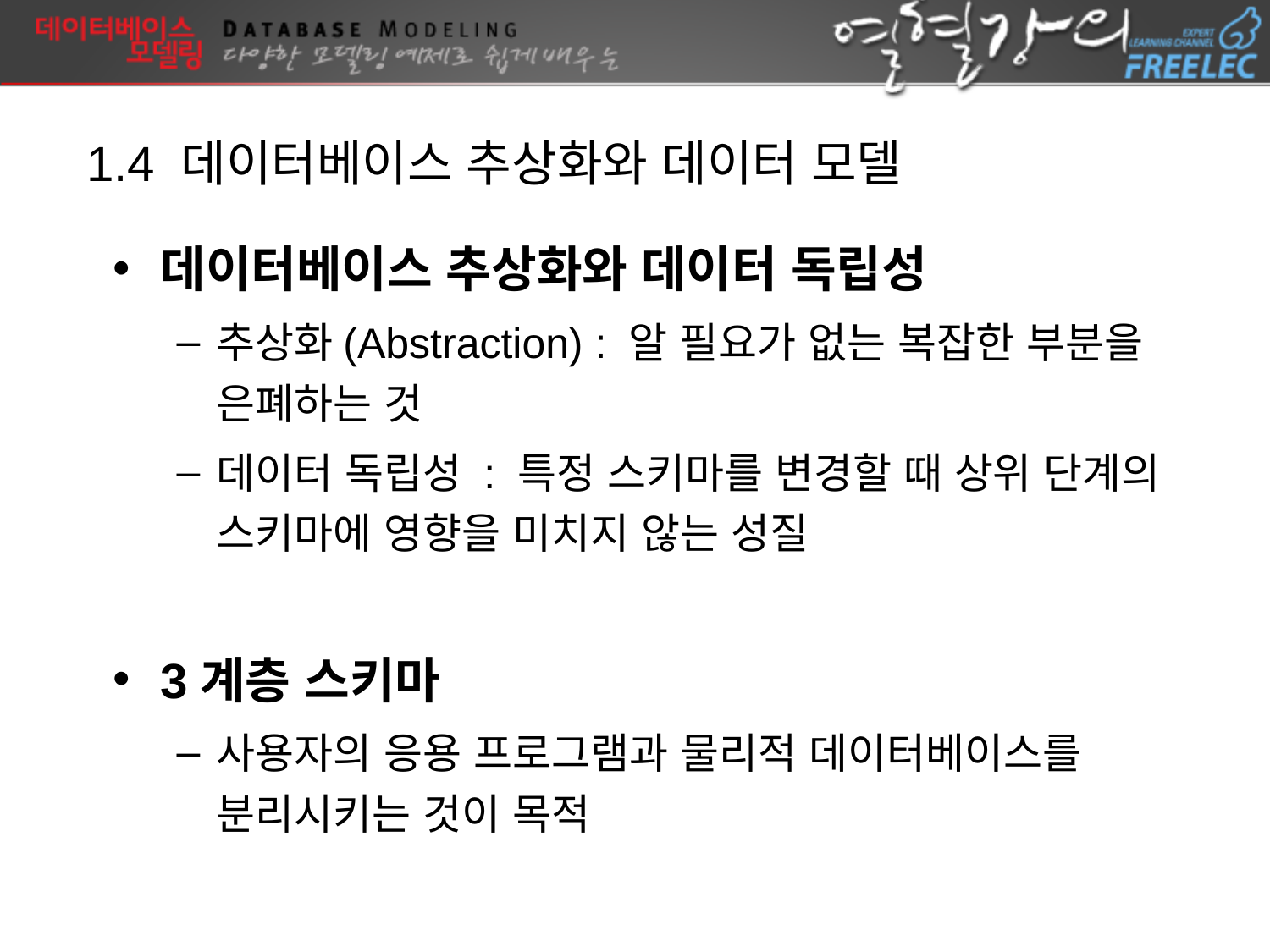

1.4 데이터베이스 추상화와 데이터 모델
데이터베이스 추상화와 데이터 독립성
추상화(Abstraction) : 알 필요가 없는 복잡한 부분을 은폐하는 것
데이터 독립성 : 특정 스키마를 변경할 때 상위 단계의 스키마에 영향을 미치지 않는 성질

3계층 스키마
사용자의 응용 프로그램과 물리적 데이터베이스를 분리시키는 것이 목적